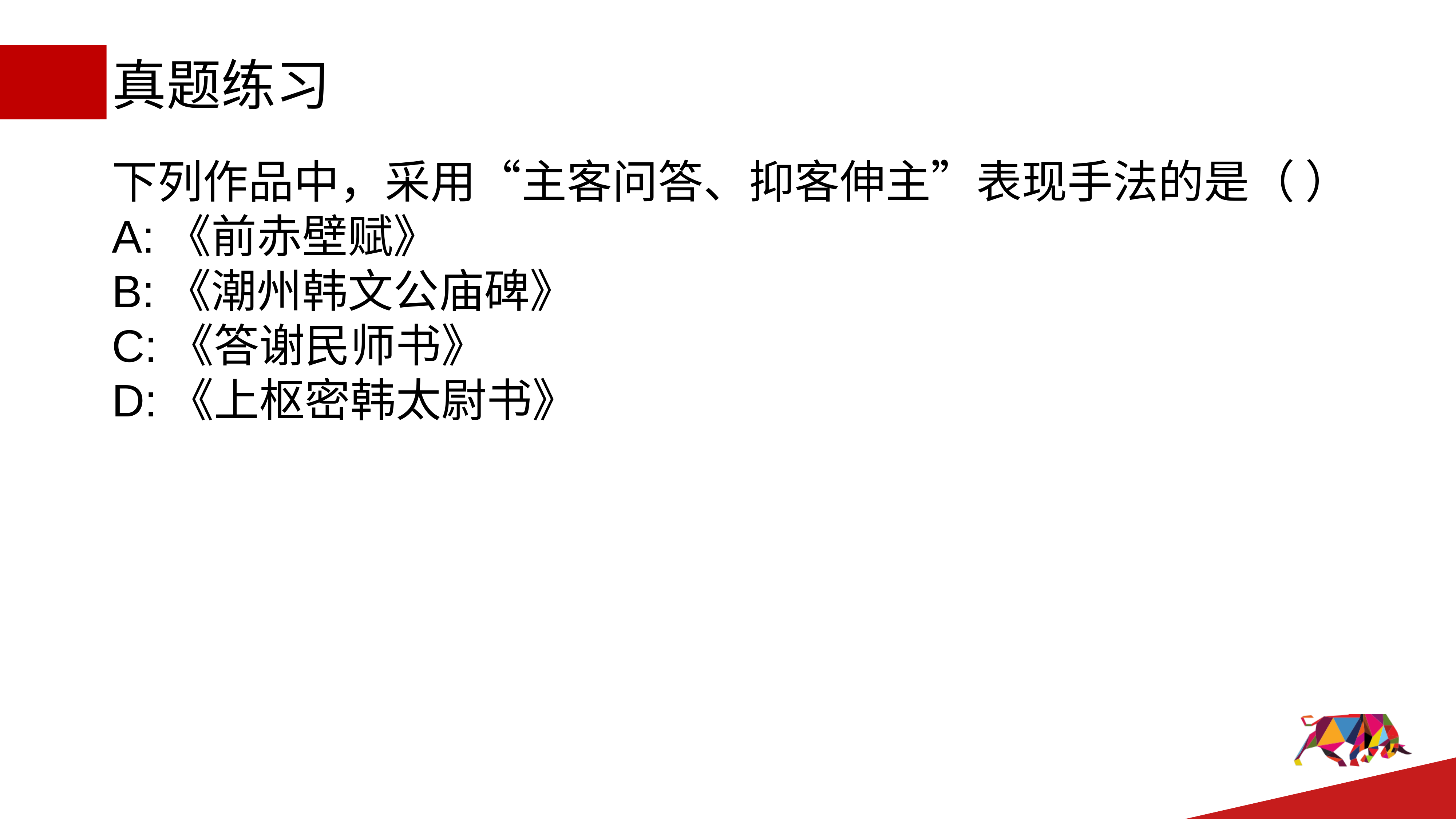

# 真题练习
下列作品中，采用“主客问答、抑客伸主”表现手法的是（ ）
A:《前赤壁赋》
B:《潮州韩文公庙碑》
C:《答谢民师书》
D:《上枢密韩太尉书》